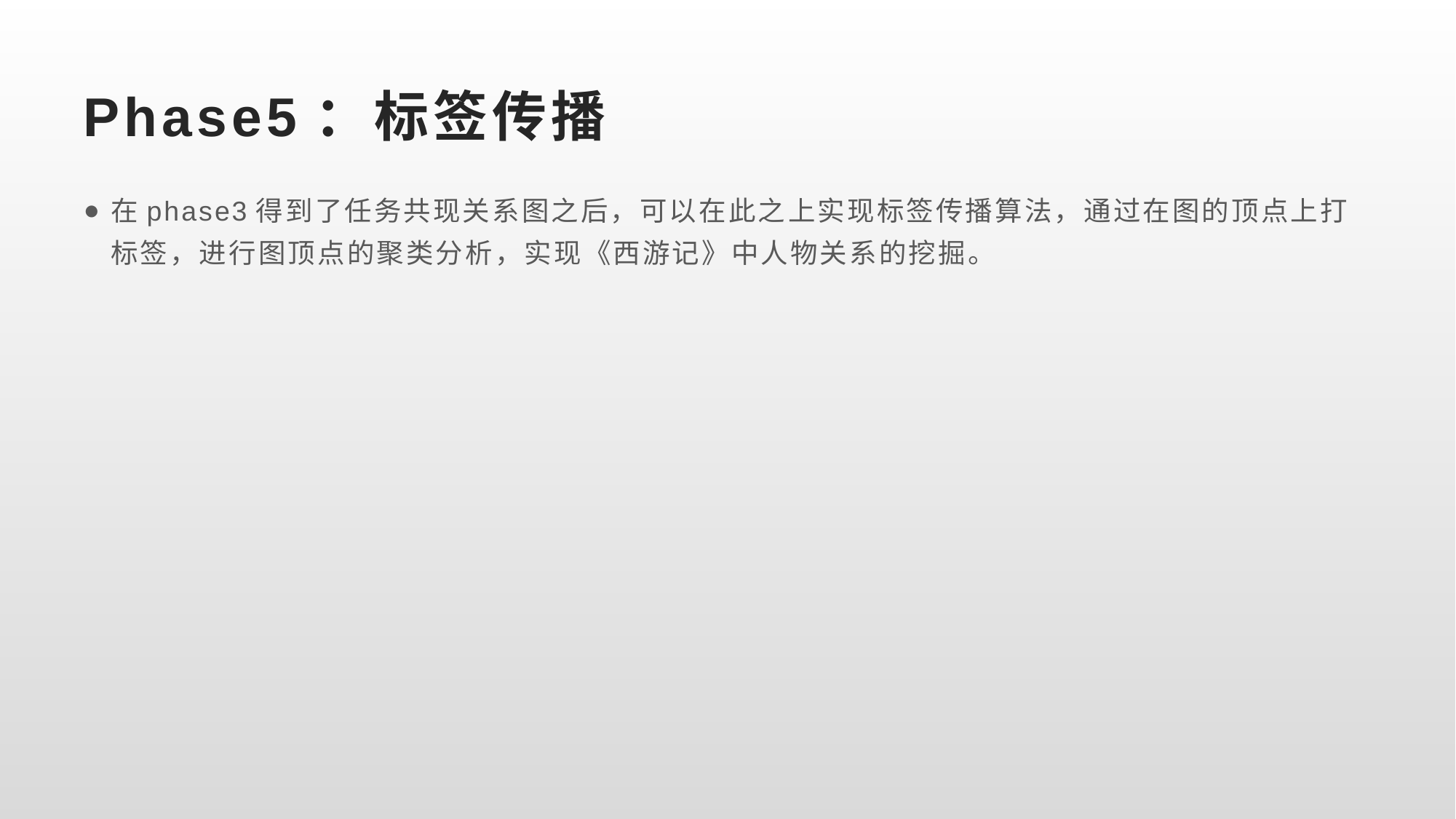

# Phase5：标签传播
在phase3得到了任务共现关系图之后，可以在此之上实现标签传播算法，通过在图的顶点上打标签，进行图顶点的聚类分析，实现《西游记》中人物关系的挖掘。